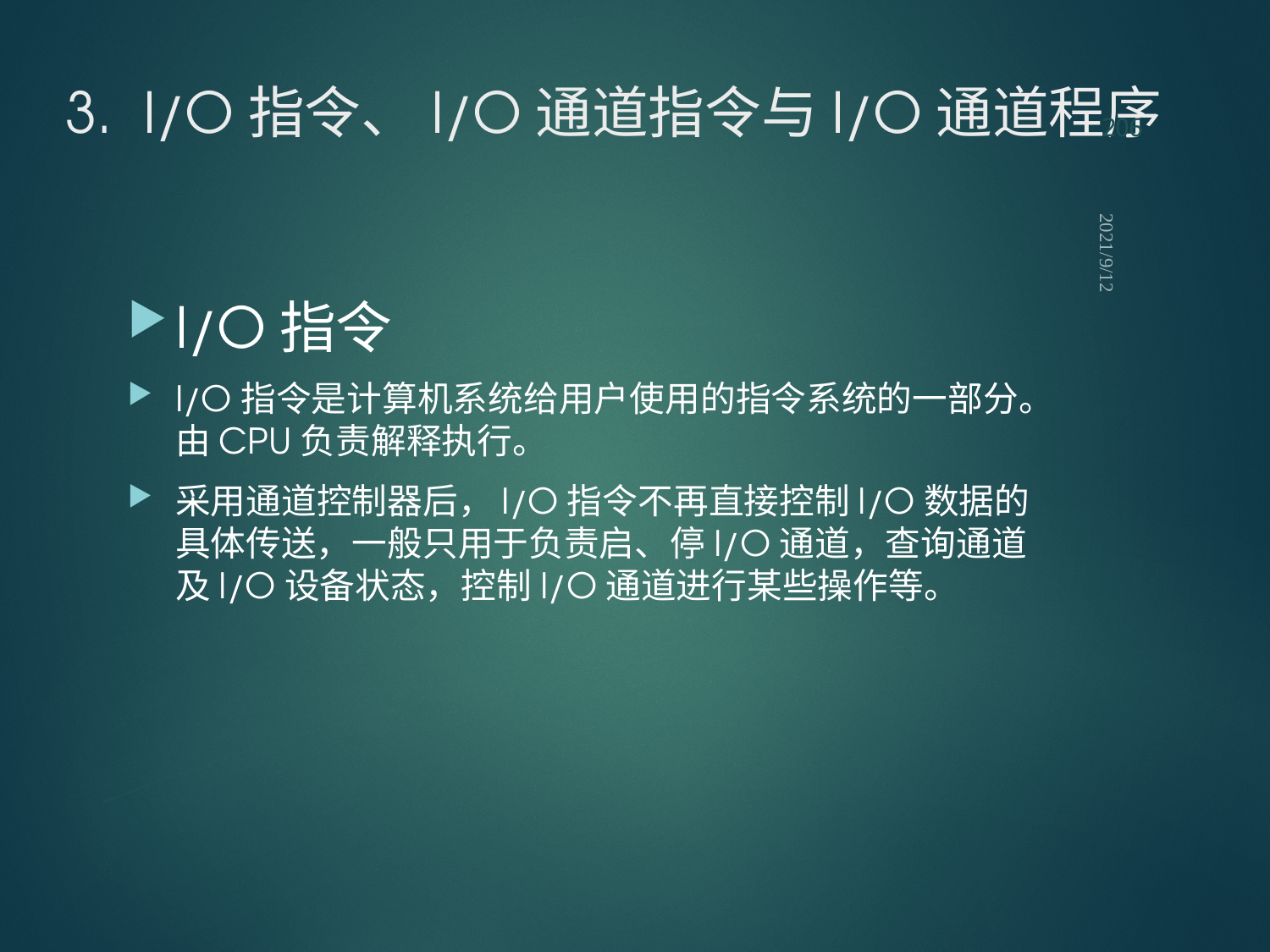

206
# 3.  I/O指令、I/O通道指令与I/O通道程序
2021/9/12
I/O指令
I/O指令是计算机系统给用户使用的指令系统的一部分。由CPU负责解释执行。
采用通道控制器后，I/O指令不再直接控制I/O数据的具体传送，一般只用于负责启、停I/O通道，查询通道及I/O设备状态，控制I/O通道进行某些操作等。